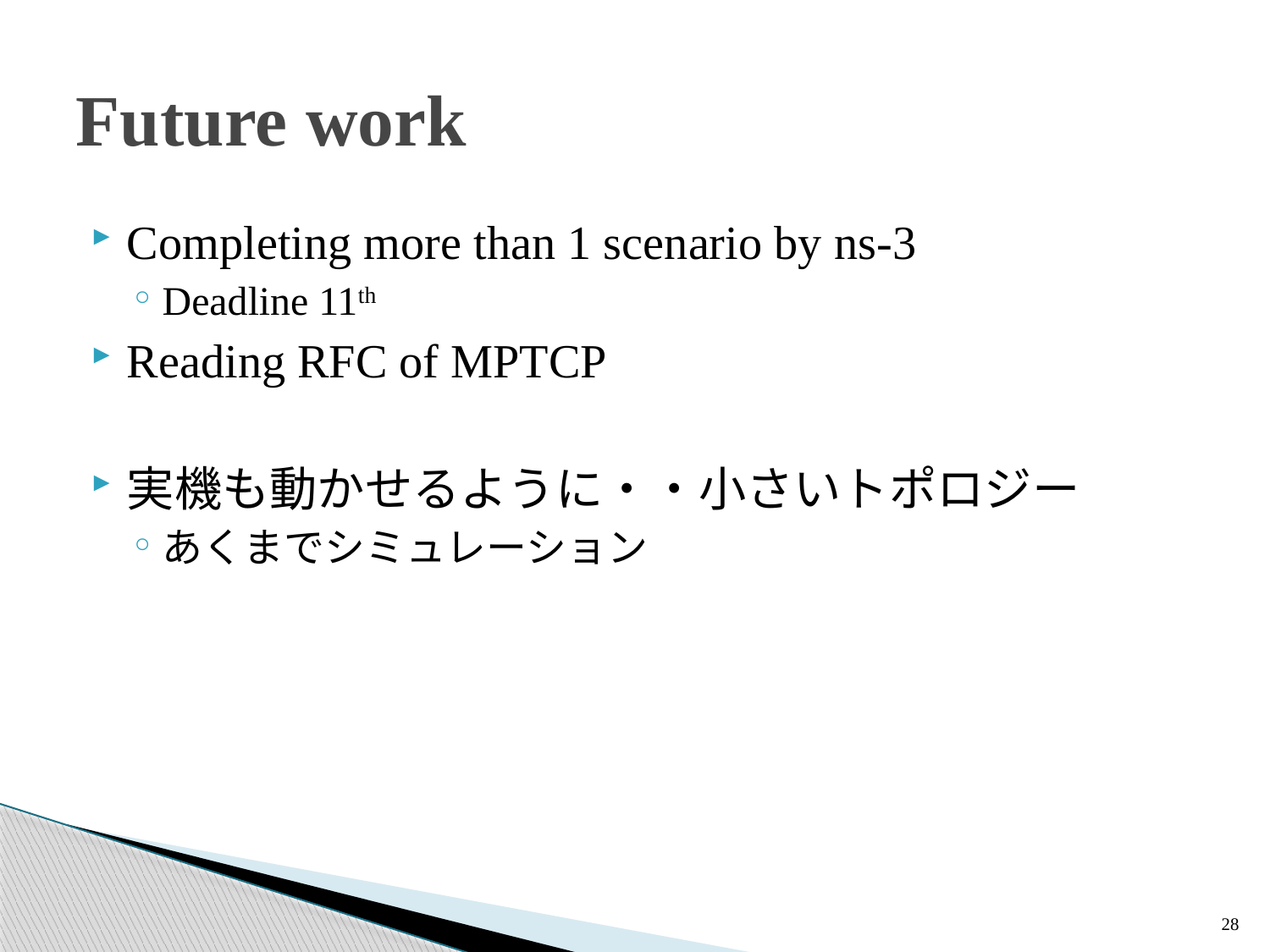

# Future work
Completing more than 1 scenario by ns-3
Deadline 11th
Reading RFC of MPTCP

実機も動かせるように・・小さいトポロジー
あくまでシミュレーション

28